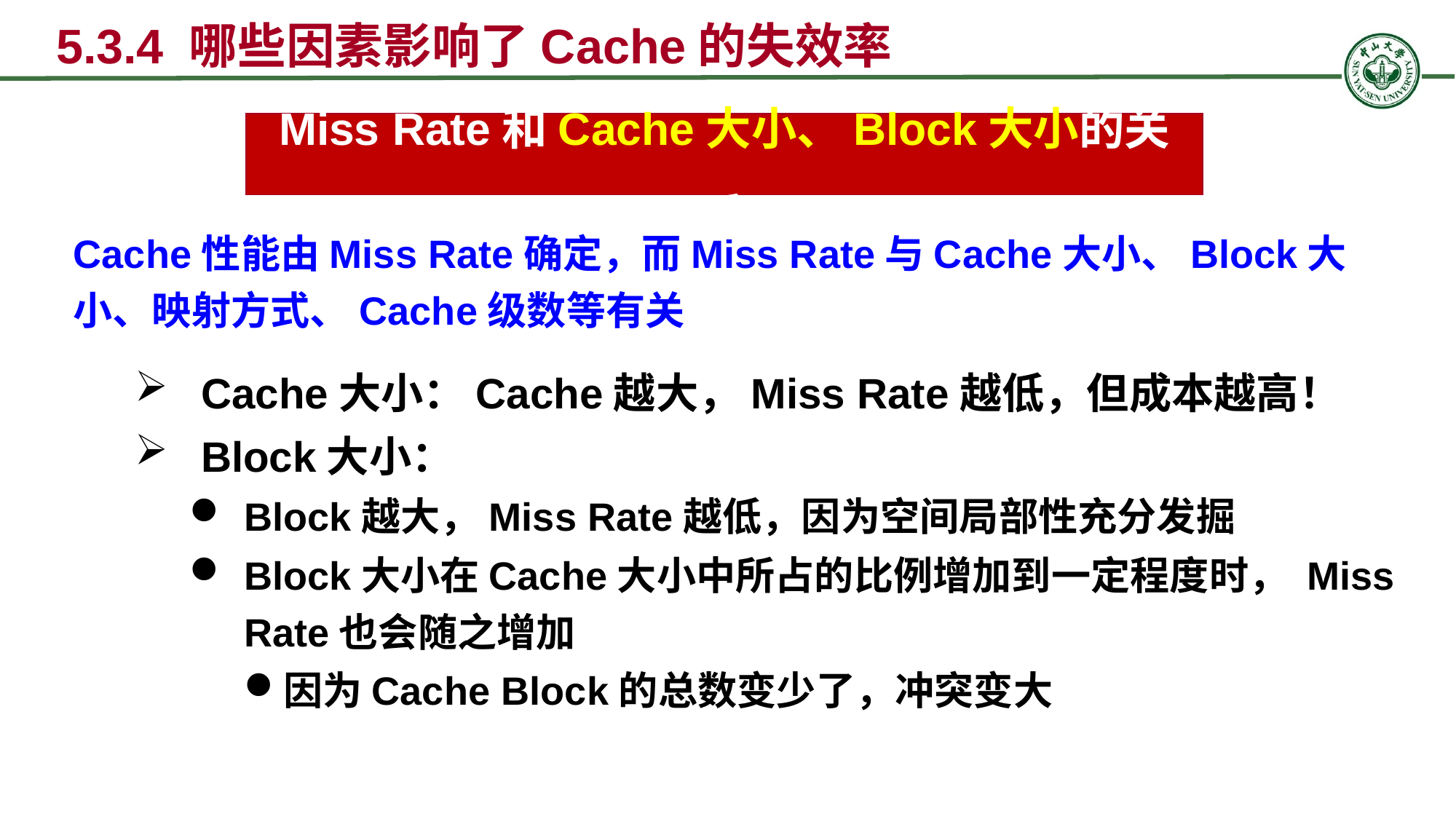

# 5.3.4 哪些因素影响了Cache的失效率
Miss Rate和Cache大小、Block大小的关系
Cache性能由Miss Rate确定，而Miss Rate与Cache大小、Block大小、映射方式、Cache级数等有关
 Cache大小：Cache越大，Miss Rate越低，但成本越高！
 Block大小：
Block越大，Miss Rate越低，因为空间局部性充分发掘
Block大小在Cache大小中所占的比例增加到一定程度时， Miss Rate也会随之增加
因为Cache Block的总数变少了，冲突变大